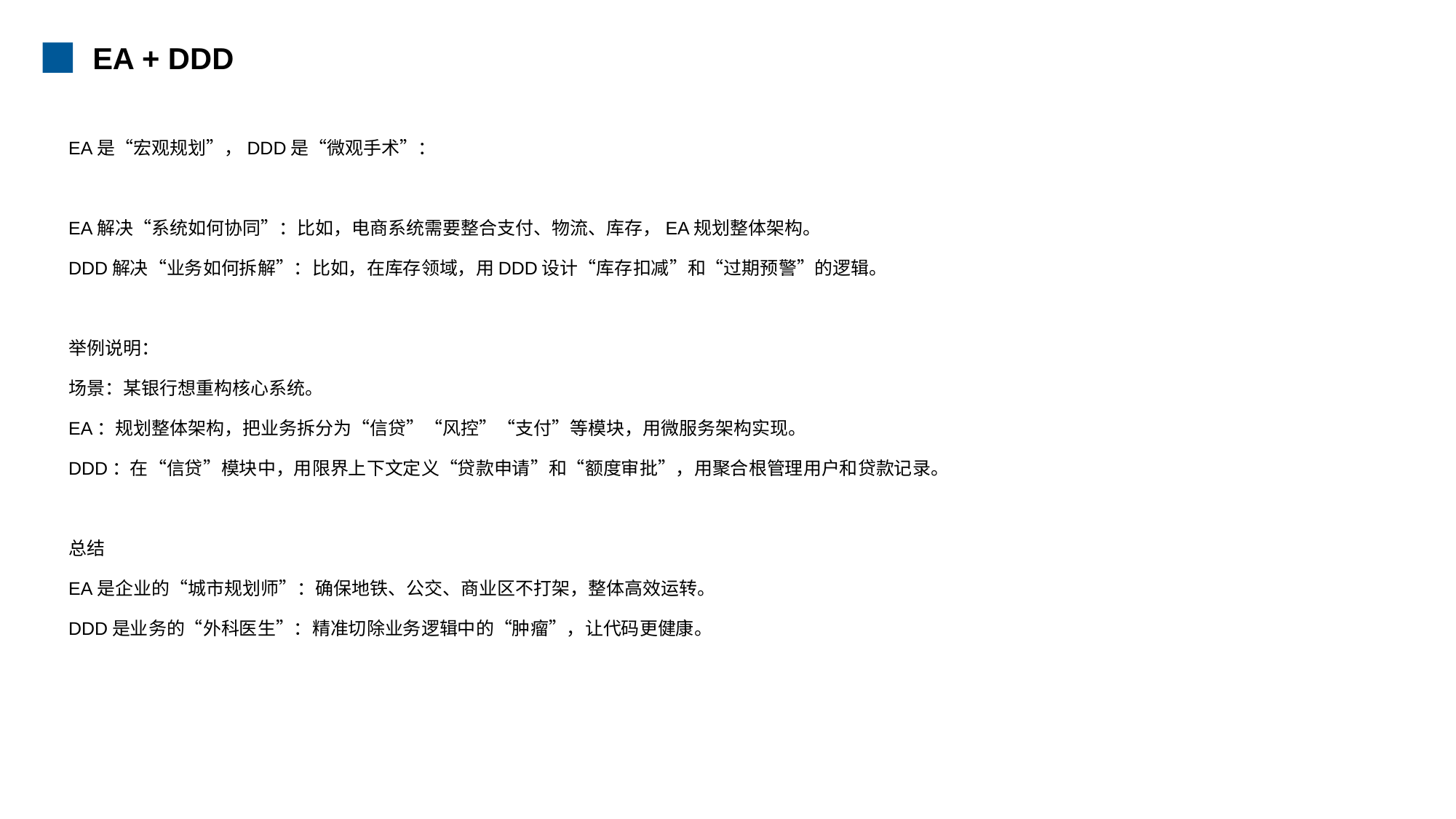

EA + DDD

EA是“宏观规划”，DDD是“微观手术”：

EA解决“系统如何协同”：比如，电商系统需要整合支付、物流、库存，EA规划整体架构。
DDD解决“业务如何拆解”：比如，在库存领域，用DDD设计“库存扣减”和“过期预警”的逻辑。

举例说明：
场景：某银行想重构核心系统。
EA：规划整体架构，把业务拆分为“信贷”“风控”“支付”等模块，用微服务架构实现。
DDD：在“信贷”模块中，用限界上下文定义“贷款申请”和“额度审批”，用聚合根管理用户和贷款记录。

总结
EA是企业的“城市规划师”：确保地铁、公交、商业区不打架，整体高效运转。
DDD是业务的“外科医生”：精准切除业务逻辑中的“肿瘤”，让代码更健康。
10